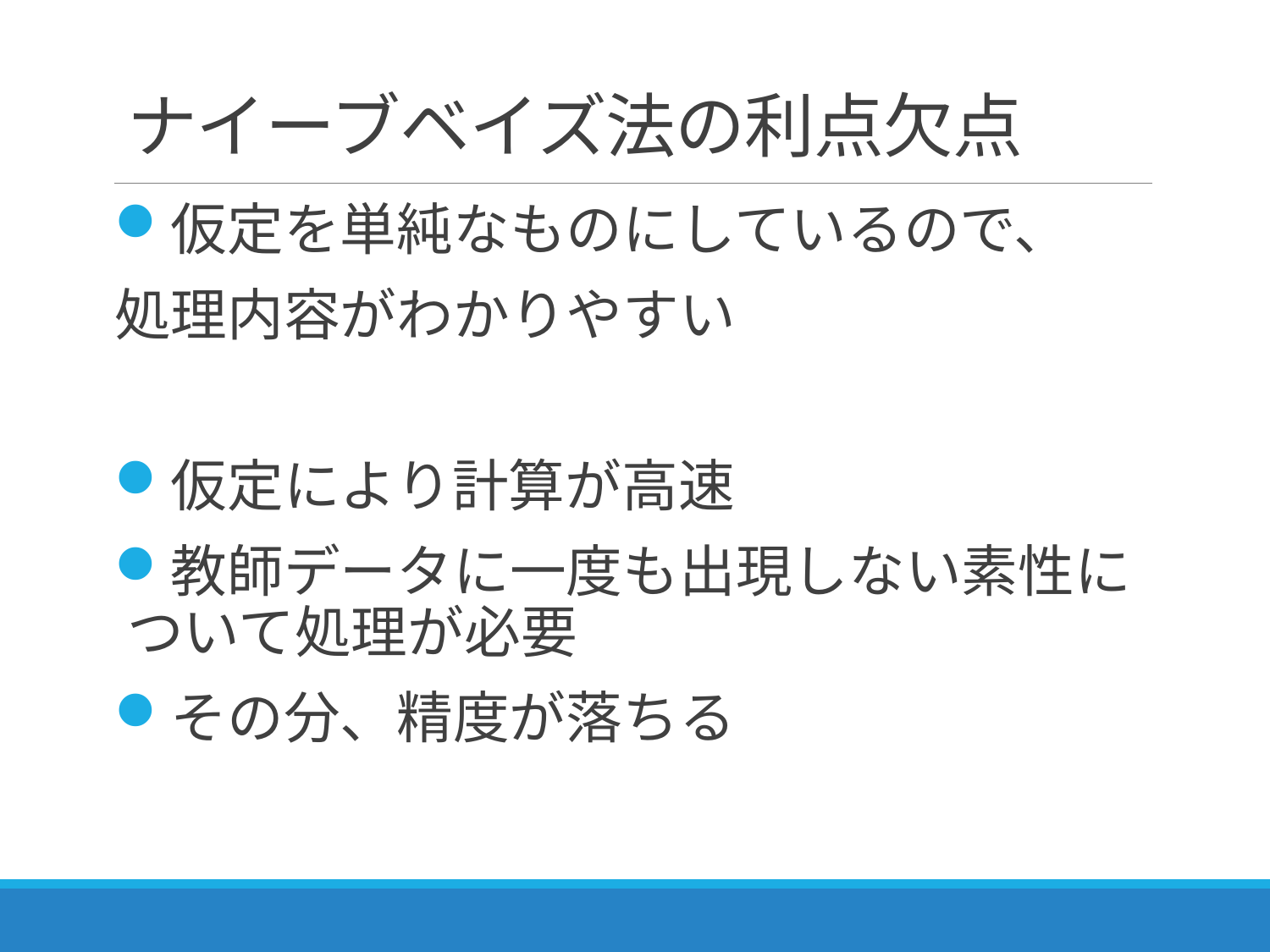

# ナイーブベイズ法の利点欠点
仮定を単純なものにしているので、
処理内容がわかりやすい

仮定により計算が高速
教師データに一度も出現しない素性について処理が必要
その分、精度が落ちる